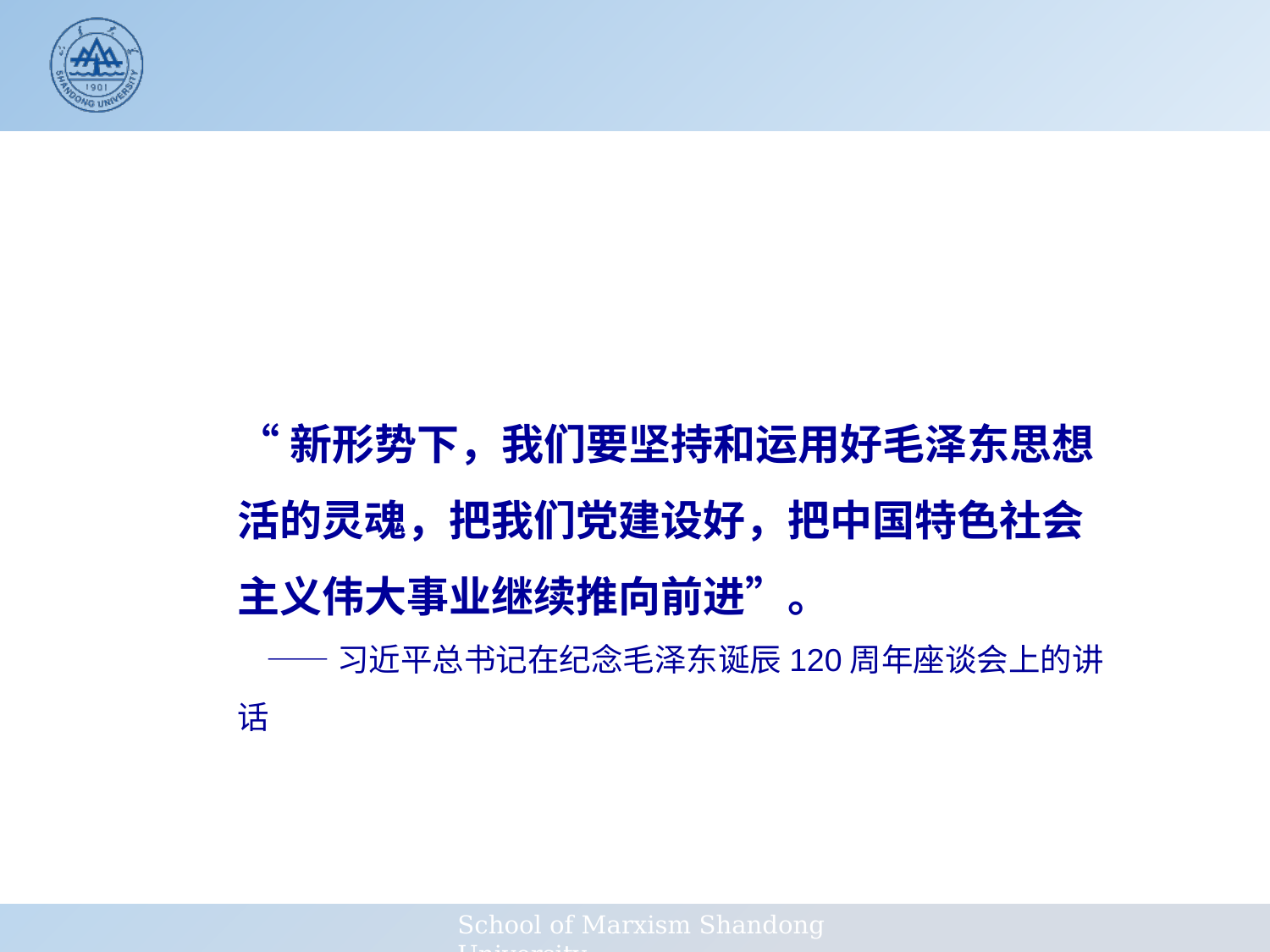

“新形势下，我们要坚持和运用好毛泽东思想活的灵魂，把我们党建设好，把中国特色社会主义伟大事业继续推向前进”。
    ——习近平总书记在纪念毛泽东诞辰120周年座谈会上的讲话